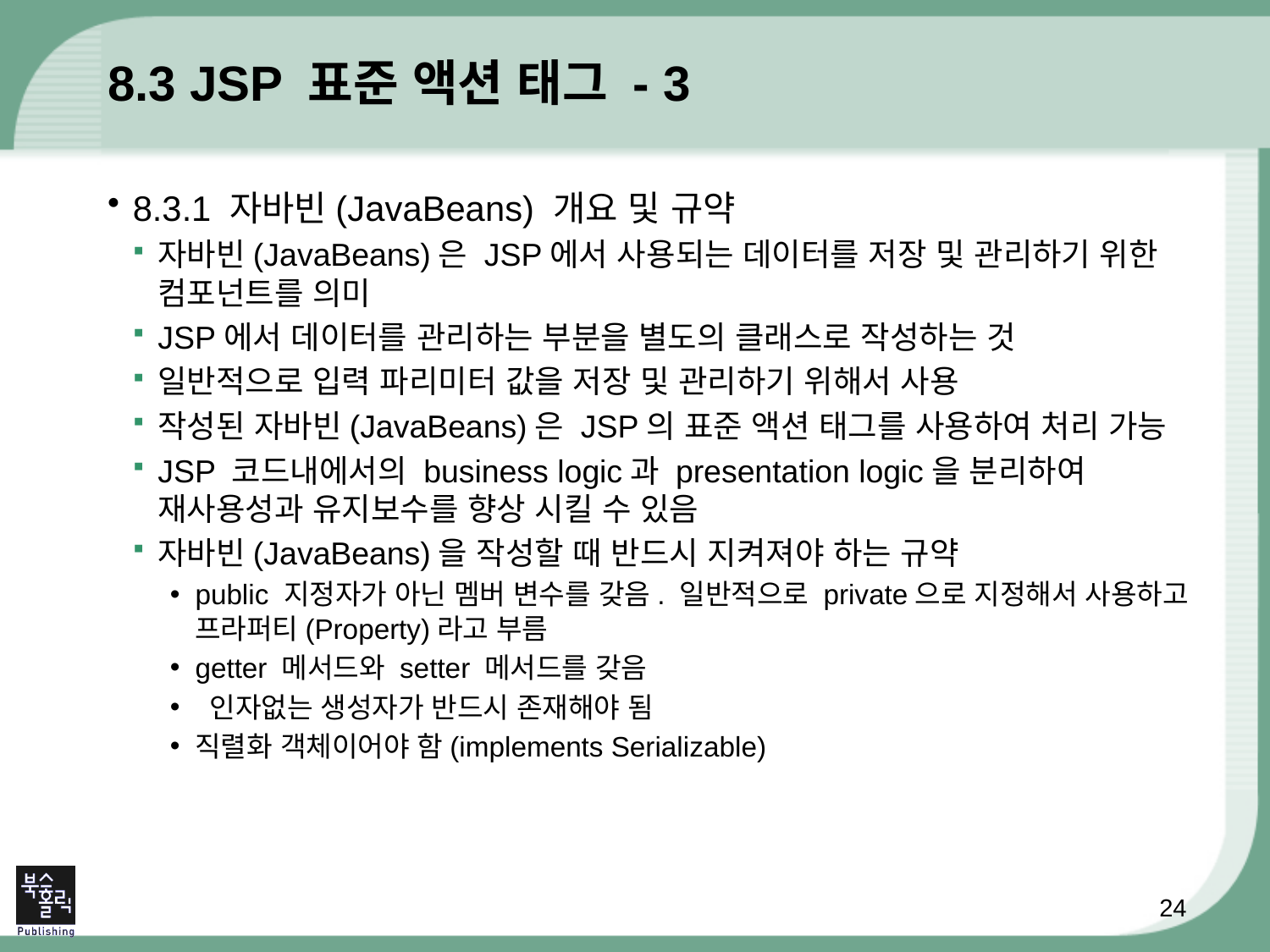

# 8.3 JSP 표준 액션 태그 - 3
8.3.1 자바빈(JavaBeans) 개요 및 규약
자바빈(JavaBeans)은 JSP에서 사용되는 데이터를 저장 및 관리하기 위한 컴포넌트를 의미
JSP에서 데이터를 관리하는 부분을 별도의 클래스로 작성하는 것
일반적으로 입력 파리미터 값을 저장 및 관리하기 위해서 사용
작성된 자바빈(JavaBeans)은 JSP의 표준 액션 태그를 사용하여 처리 가능
JSP 코드내에서의 business logic과 presentation logic을 분리하여 재사용성과 유지보수를 향상 시킬 수 있음
자바빈(JavaBeans)을 작성할 때 반드시 지켜져야 하는 규약
public 지정자가 아닌 멤버 변수를 갖음. 일반적으로 private으로 지정해서 사용하고 프라퍼티(Property)라고 부름
getter 메서드와 setter 메서드를 갖음
 인자없는 생성자가 반드시 존재해야 됨
직렬화 객체이어야 함(implements Serializable)
24